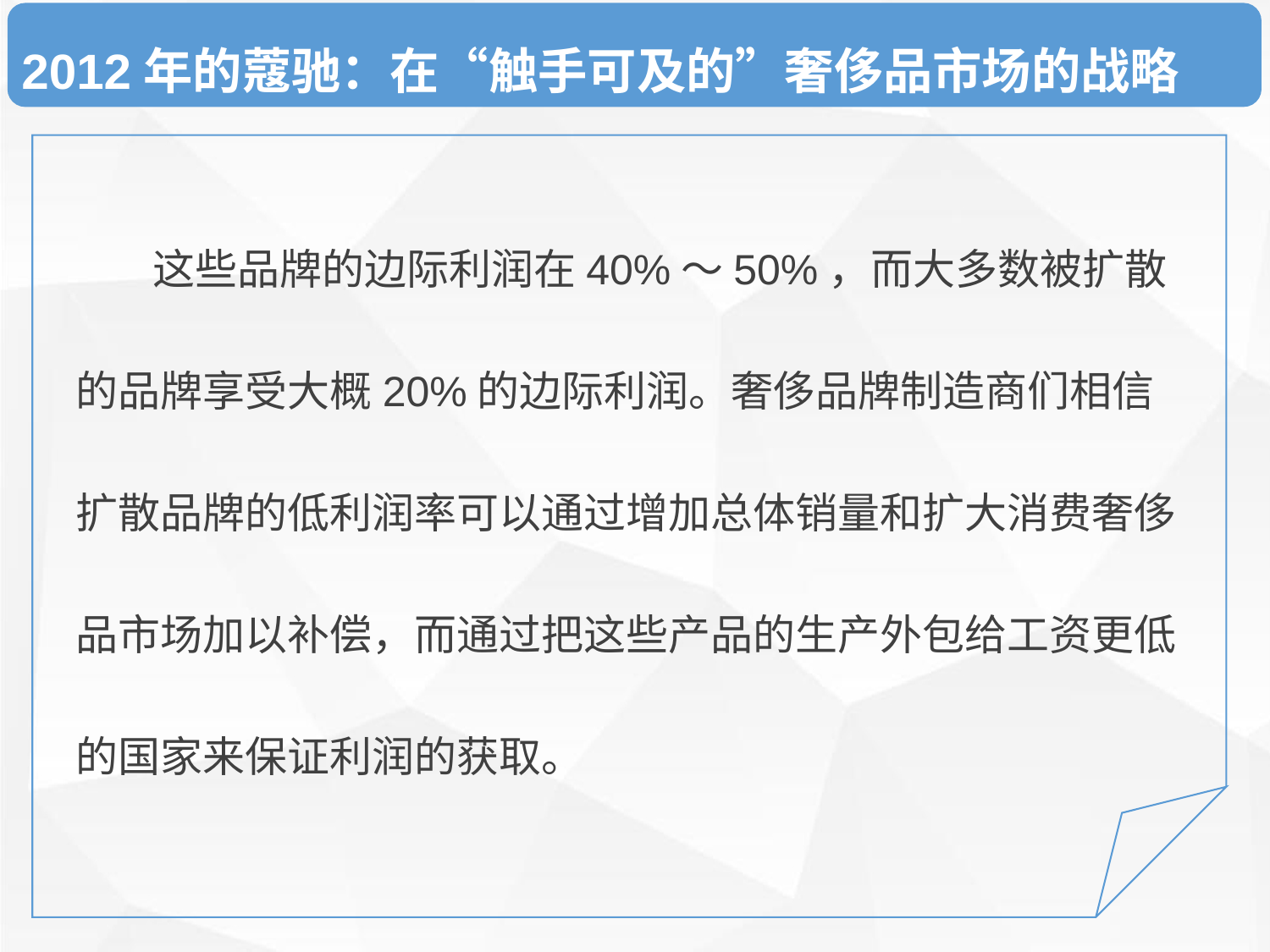

2012年的蔻驰：在“触手可及的”奢侈品市场的战略

       这些品牌的边际利润在40%～50%，而大多数被扩散的品牌享受大概20%的边际利润。奢侈品牌制造商们相信扩散品牌的低利润率可以通过增加总体销量和扩大消费奢侈品市场加以补偿，而通过把这些产品的生产外包给工资更低的国家来保证利润的获取。